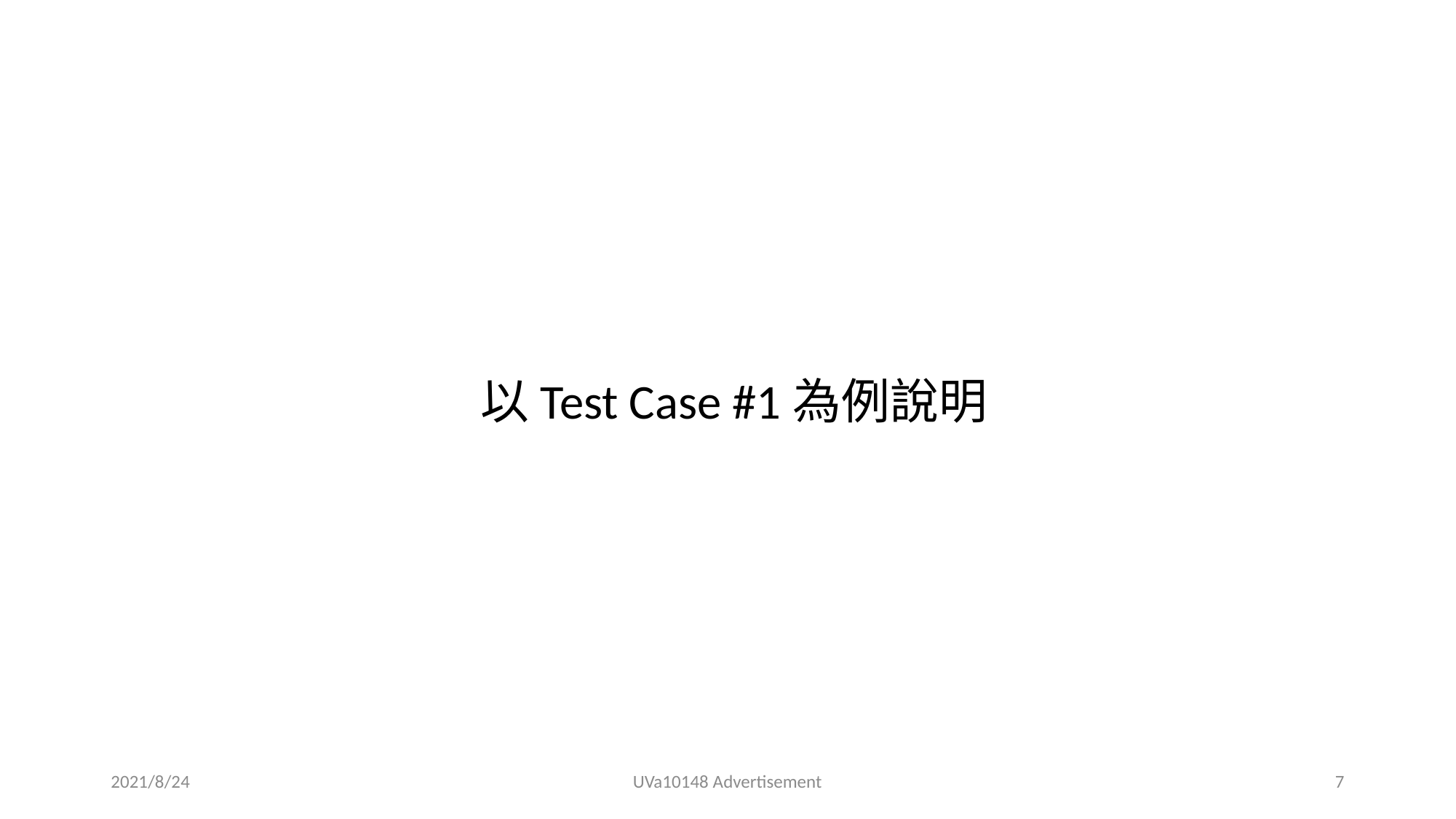

以Test Case #1為例說明
2021/8/24
UVa10148 Advertisement
7